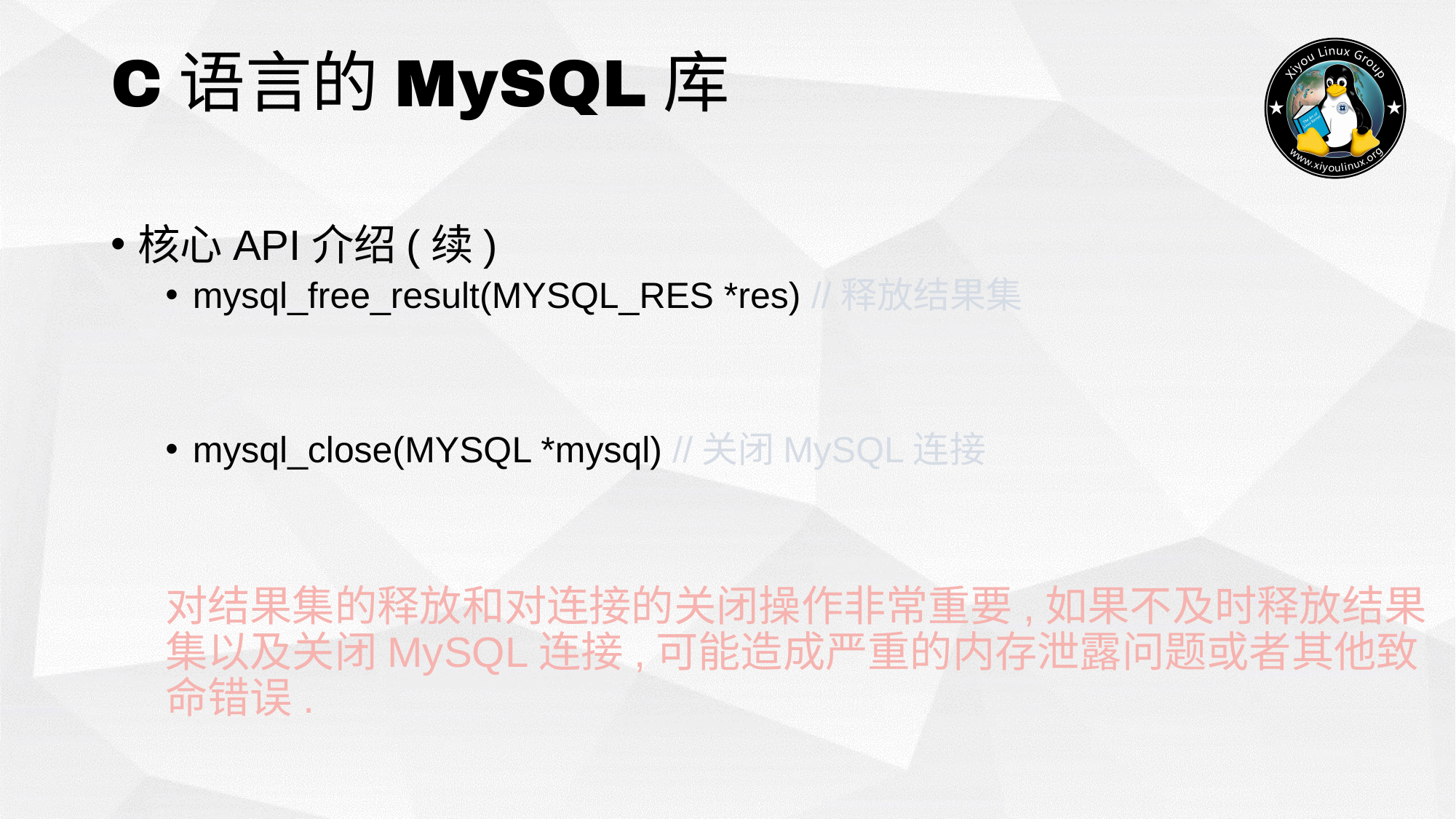

# C语言的MySQL库
核心API介绍(续)
mysql_free_result(MYSQL_RES *res) //释放结果集

mysql_close(MYSQL *mysql) //关闭MySQL连接

对结果集的释放和对连接的关闭操作非常重要,如果不及时释放结果集以及关闭MySQL连接,可能造成严重的内存泄露问题或者其他致命错误.